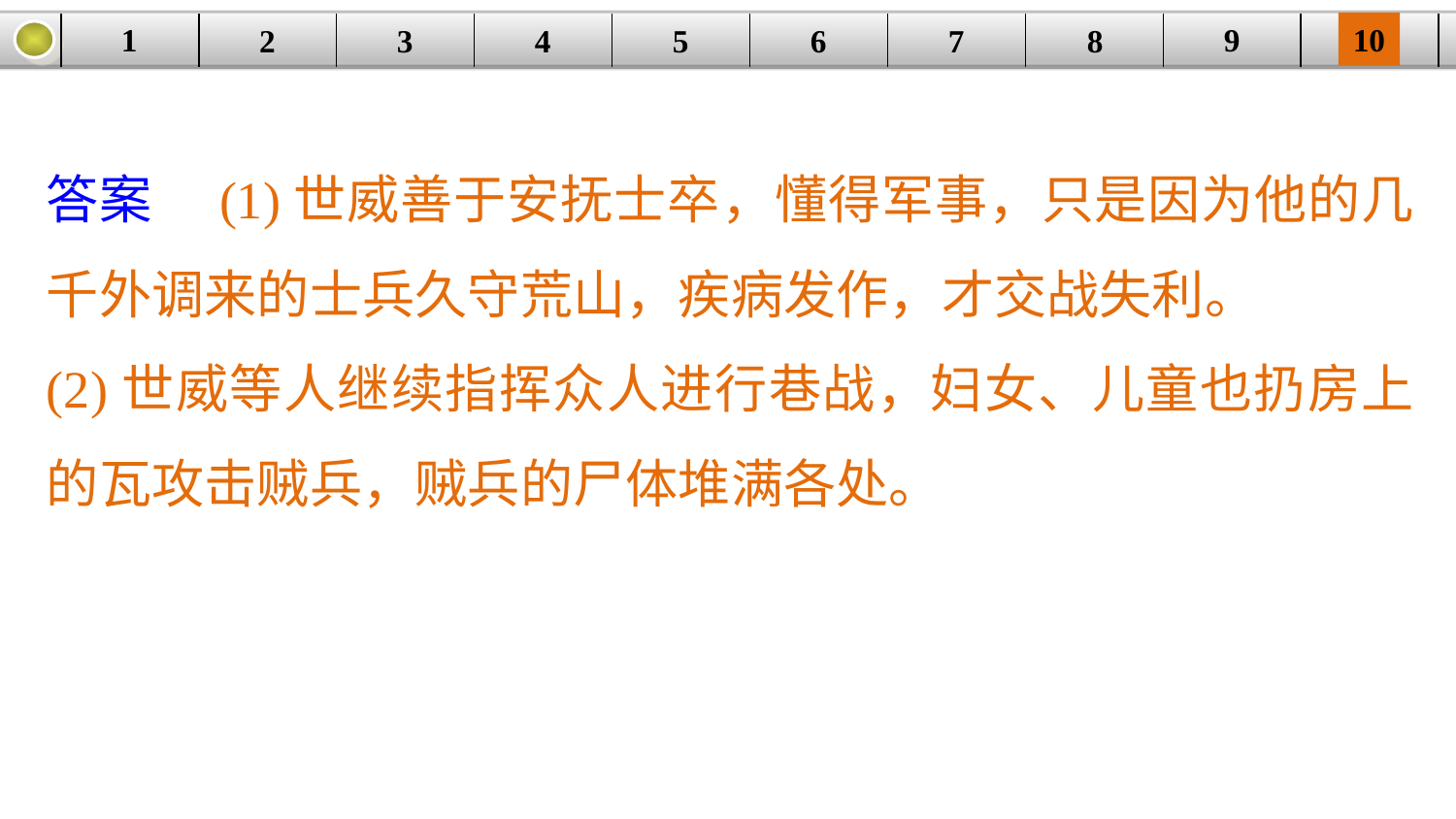

9
10
1
3
4
5
6
8
2
|  |  |  |  |  |  |  |  |  |  |
| --- | --- | --- | --- | --- | --- | --- | --- | --- | --- |
7

答案　(1)世威善于安抚士卒，懂得军事，只是因为他的几千外调来的士兵久守荒山，疾病发作，才交战失利。
(2)世威等人继续指挥众人进行巷战，妇女、儿童也扔房上的瓦攻击贼兵，贼兵的尸体堆满各处。